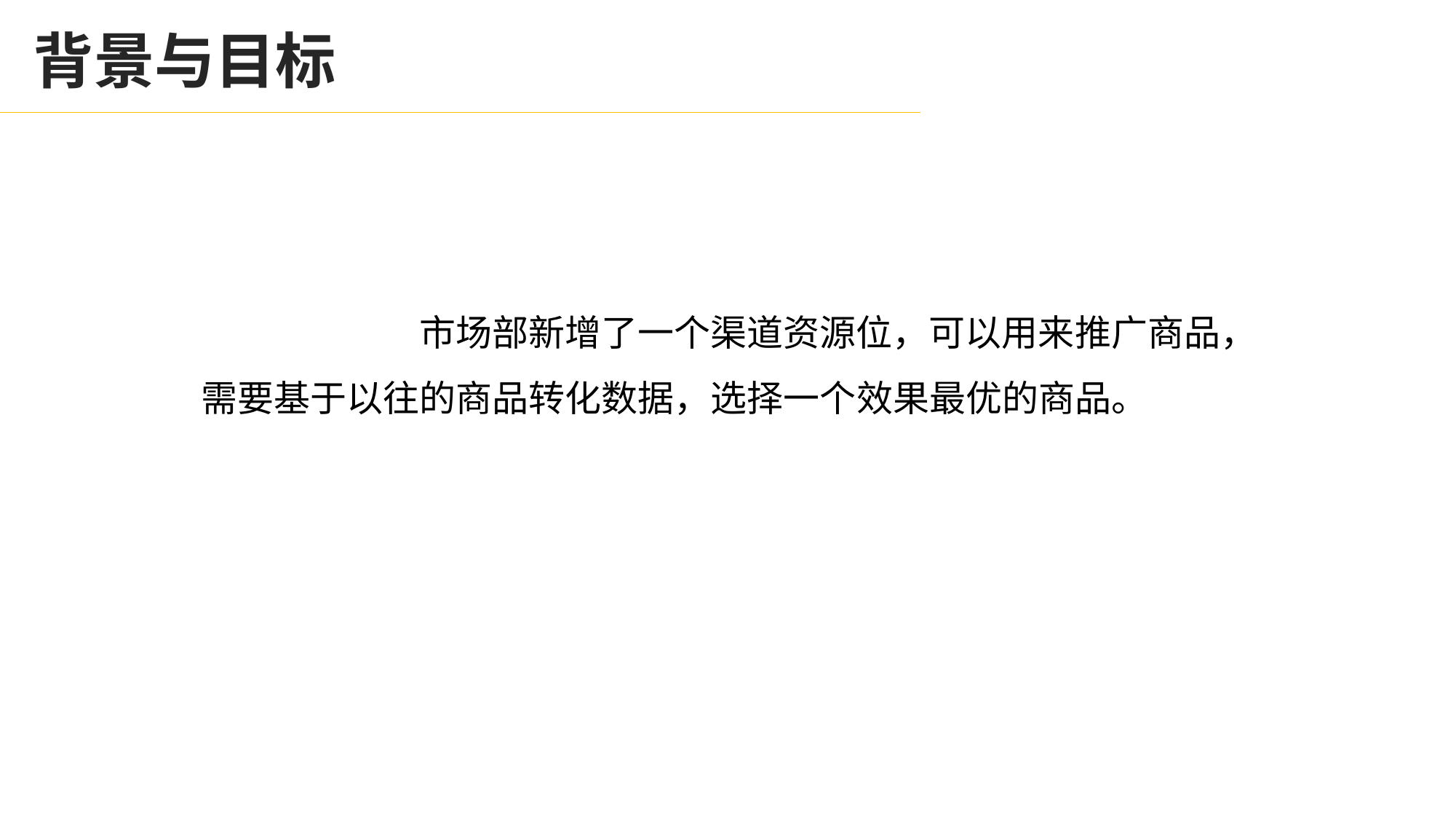

背景与目标
			市场部新增了一个渠道资源位，可以用来推广商品，需要基于以往的商品转化数据，选择一个效果最优的商品。